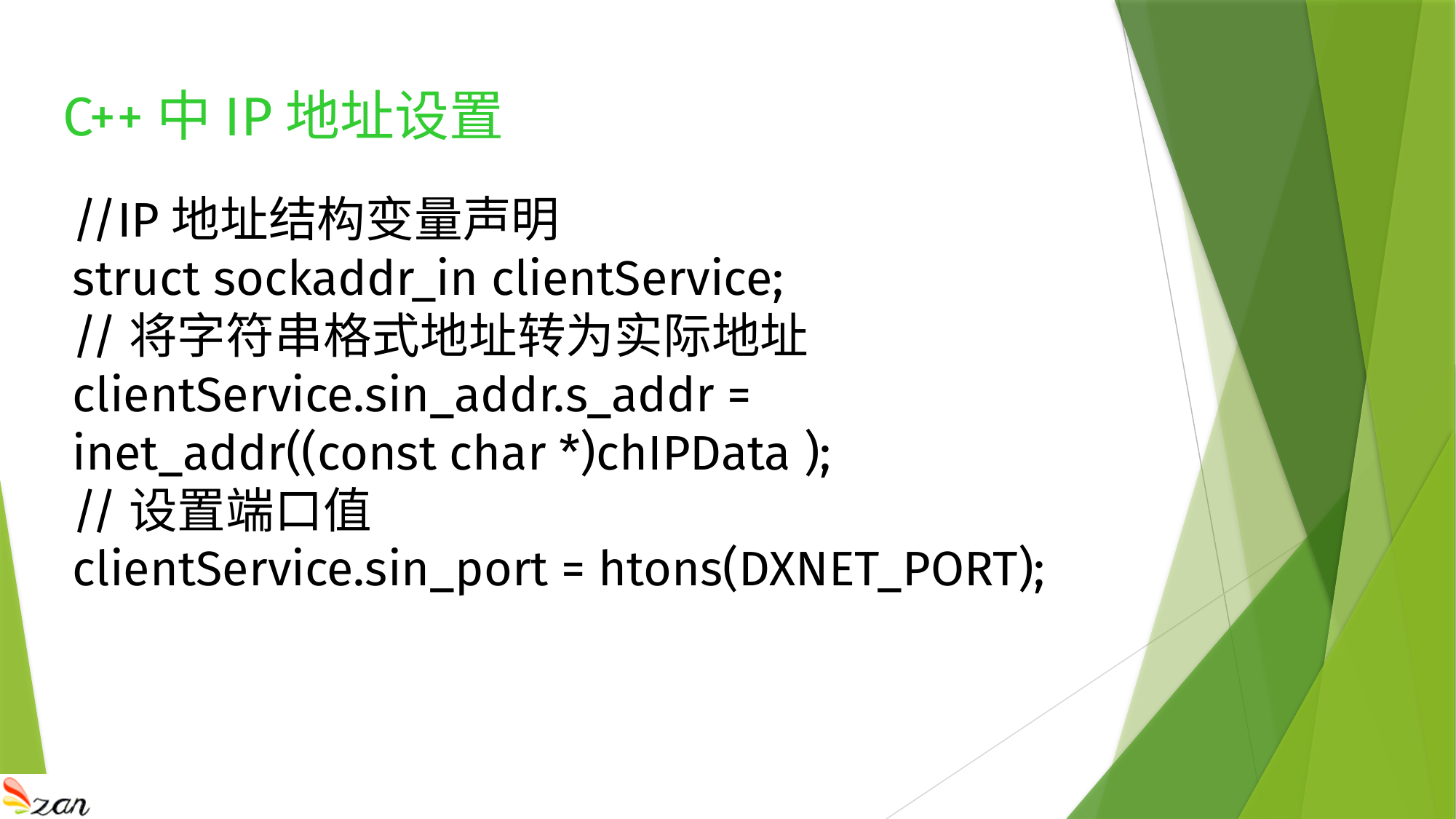

# C++中IP地址设置
//IP地址结构变量声明
struct sockaddr_in clientService;
//将字符串格式地址转为实际地址
clientService.sin_addr.s_addr = inet_addr((const char *)chIPData );
//设置端口值
clientService.sin_port = htons(DXNET_PORT);